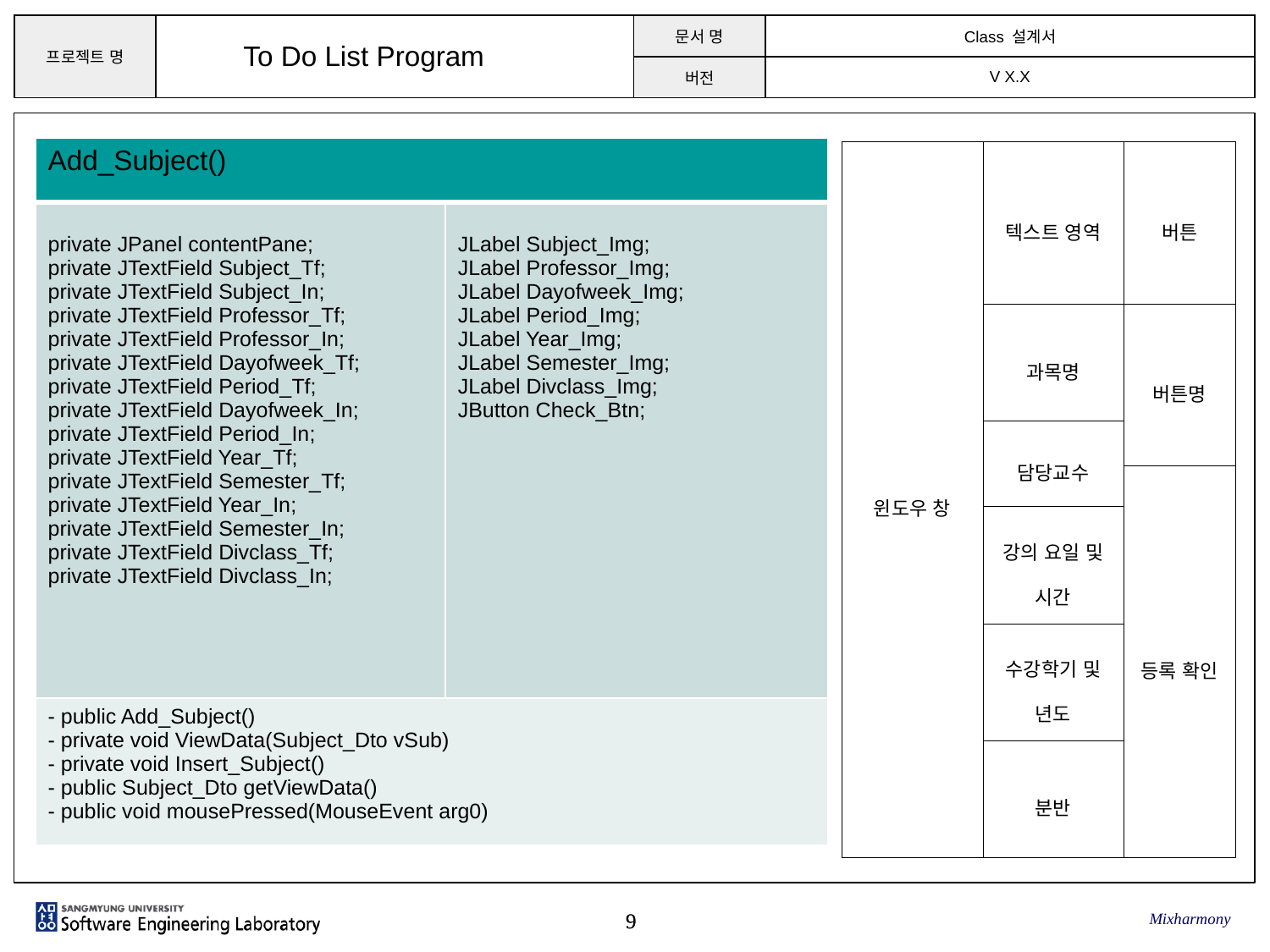

To Do List Program
| Add\_Subject() |  |
| --- | --- |
| private JPanel contentPane; private JTextField Subject\_Tf; private JTextField Subject\_In; private JTextField Professor\_Tf; private JTextField Professor\_In; private JTextField Dayofweek\_Tf; private JTextField Period\_Tf; private JTextField Dayofweek\_In; private JTextField Period\_In; private JTextField Year\_Tf; private JTextField Semester\_Tf; private JTextField Year\_In; private JTextField Semester\_In; private JTextField Divclass\_Tf; private JTextField Divclass\_In; | JLabel Subject\_Img; JLabel Professor\_Img; JLabel Dayofweek\_Img; JLabel Period\_Img; JLabel Year\_Img; JLabel Semester\_Img; JLabel Divclass\_Img; JButton Check\_Btn; |
| - public Add\_Subject() - private void ViewData(Subject\_Dto vSub) - private void Insert\_Subject() - public Subject\_Dto getViewData() - public void mousePressed(MouseEvent arg0) |  |
| 윈도우 창 | 텍스트 영역 | 버튼 |
| --- | --- | --- |
|  | 과목명 | 버튼명 |
|  | 담당교수 |  |
|  |  | 등록 확인 |
|  | 강의 요일 및 시간 |  |
|  | 수강학기 및 년도 |  |
|  | 분반 |  |
Mixharmony